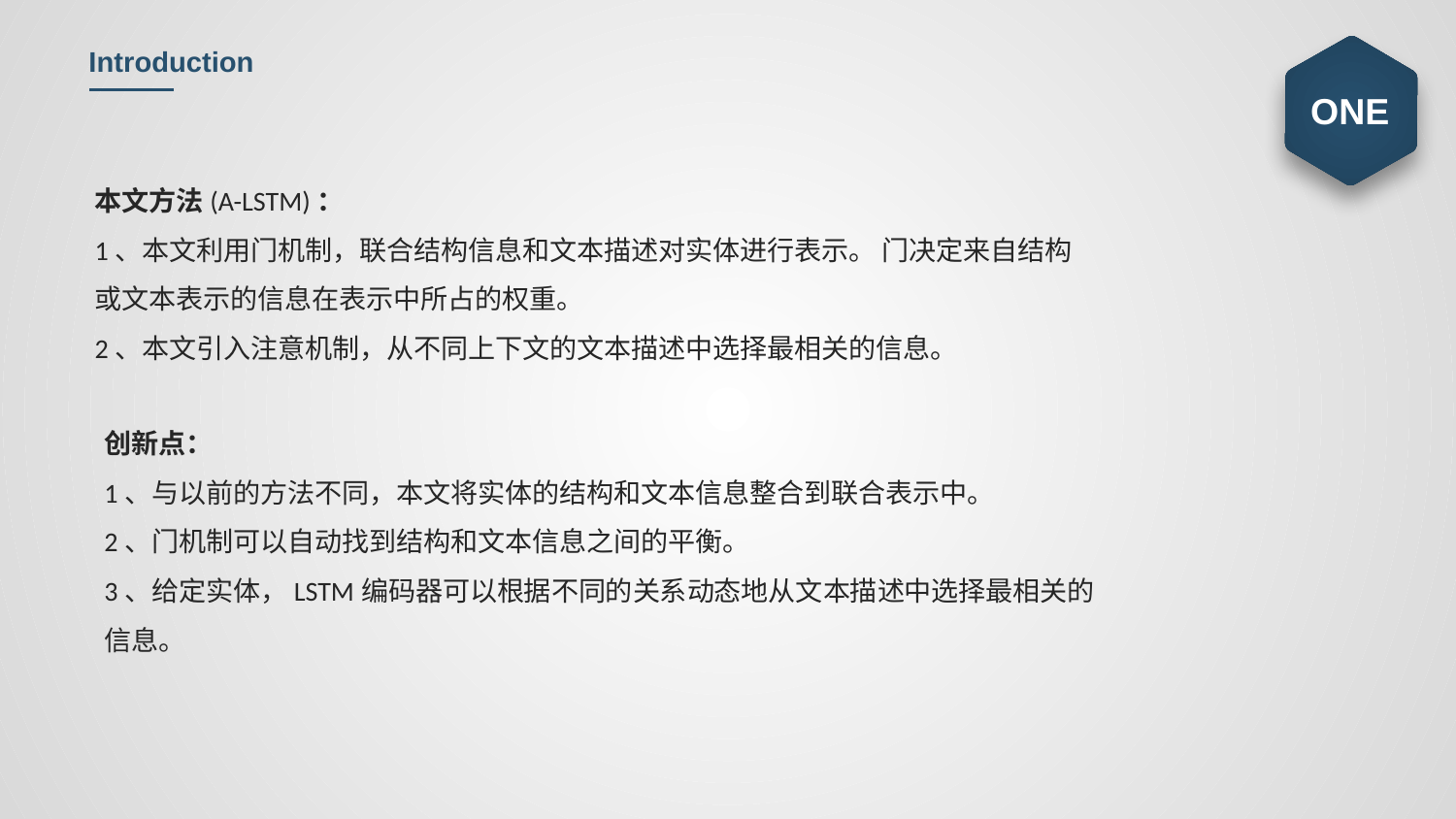

Introduction

ONE
本文方法(A-LSTM)：
1、本文利用门机制，联合结构信息和文本描述对实体进行表示。 门决定来自结构或文本表示的信息在表示中所占的权重。
2、本文引入注意机制，从不同上下文的文本描述中选择最相关的信息。

创新点：
1、与以前的方法不同，本文将实体的结构和文本信息整合到联合表示中。
2、门机制可以自动找到结构和文本信息之间的平衡。
3、给定实体，LSTM编码器可以根据不同的关系动态地从文本描述中选择最相关的信息。